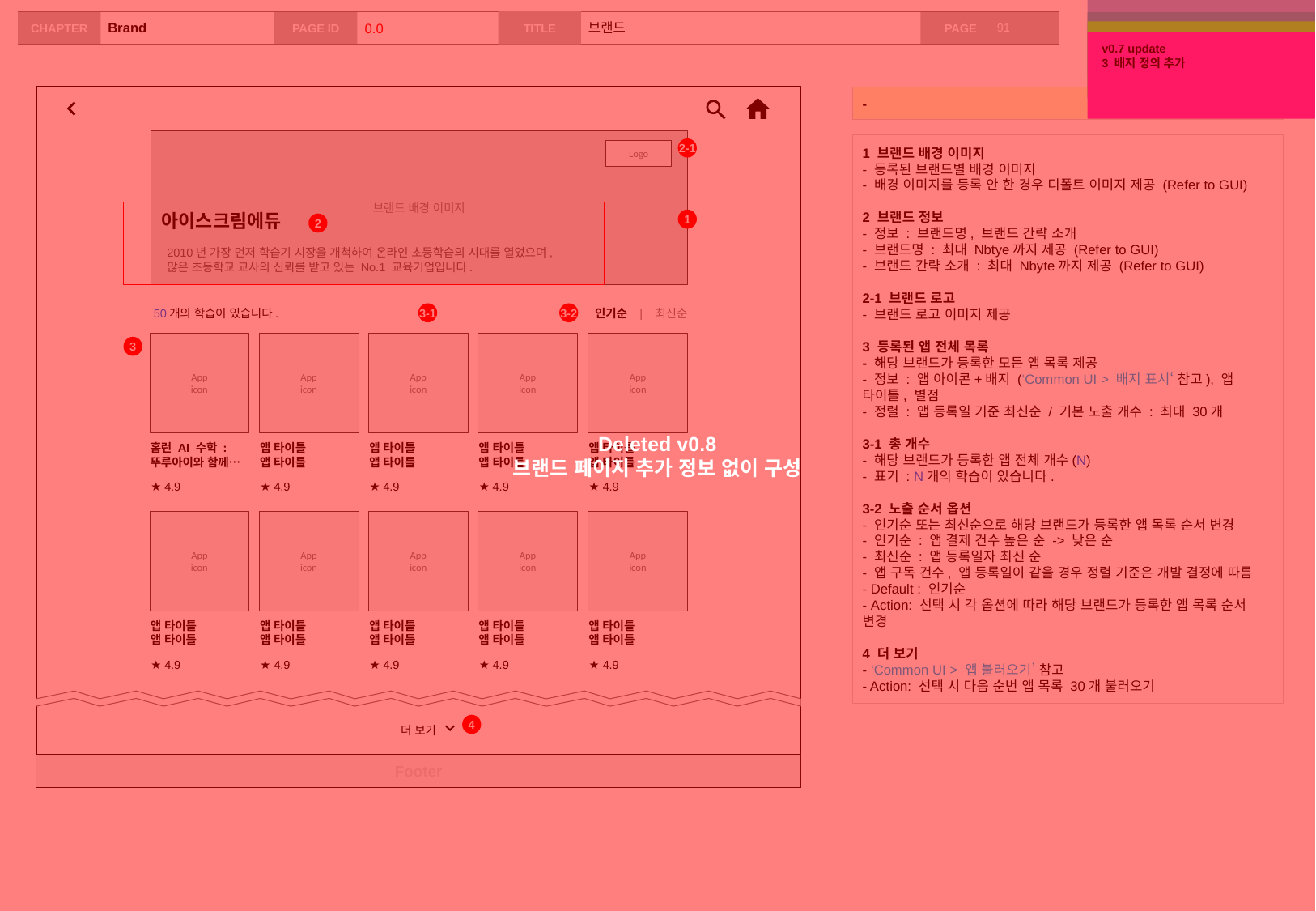

v0.2 update
화면 구성 수정
Deleted v0.8
브랜드 페이지 추가 정보 없이 구성
v0.3 update
1 브랜드 배경 디폴트 이미지 정의 추가
# Brand
0.0
브랜드
v0.5 update
3-1 총 개수 및 3-2 노출 순서 옵션 추가 / 3-1 총 개수 표기 수정
v0.7 update
3 배지 정의 추가

-

브랜드 배경 이미지
1 브랜드 배경 이미지
- 등록된 브랜드별 배경 이미지
- 배경 이미지를 등록 안 한 경우 디폴트 이미지 제공 (Refer to GUI)

2 브랜드 정보
- 정보 : 브랜드명, 브랜드 간략 소개
- 브랜드명 : 최대 Nbtye까지 제공 (Refer to GUI)
- 브랜드 간략 소개 : 최대 Nbyte까지 제공 (Refer to GUI)

2-1 브랜드 로고
- 브랜드 로고 이미지 제공
3 등록된 앱 전체 목록
- 해당 브랜드가 등록한 모든 앱 목록 제공
- 정보 : 앱 아이콘+배지 (‘Common UI > 배지 표시‘ 참고), 앱 타이틀, 별점
- 정렬 : 앱 등록일 기준 최신순 / 기본 노출 개수 : 최대 30개

3-1 총 개수
- 해당 브랜드가 등록한 앱 전체 개수(N)
- 표기 : N개의 학습이 있습니다.
3-2 노출 순서 옵션
- 인기순 또는 최신순으로 해당 브랜드가 등록한 앱 목록 순서 변경
- 인기순 : 앱 결제 건수 높은 순 -> 낮은 순
- 최신순 : 앱 등록일자 최신 순
- 앱 구독 건수, 앱 등록일이 같을 경우 정렬 기준은 개발 결정에 따름
- Default : 인기순
- Action: 선택 시 각 옵션에 따라 해당 브랜드가 등록한 앱 목록 순서 변경

4 더 보기
- ‘Common UI > 앱 불러오기’ 참고
- Action: 선택 시 다음 순번 앱 목록 30개 불러오기
2-1
Logo

1
아이스크림에듀
2
2010년 가장 먼저 학습기 시장을 개척하여 온라인 초등학습의 시대를 열었으며, 많은 초등학교 교사의 신뢰를 받고 있는 No.1 교육기업입니다.
3-1
3-2
50개의 학습이 있습니다.
인기순   |   최신순
App
icon
홈런 AI 수학 :
뚜루아이와 함께…
★ 4.9
App
icon
앱 타이틀
앱 타이틀
★ 4.9
App
icon
앱 타이틀
앱 타이틀
★ 4.9
App
icon
앱 타이틀
앱 타이틀
★ 4.9
App
icon
앱 타이틀
앱 타이틀
★ 4.9
App
icon
앱 타이틀
앱 타이틀
★ 4.9
App
icon
앱 타이틀
앱 타이틀
★ 4.9
App
icon
앱 타이틀
앱 타이틀
★ 4.9
App
icon
앱 타이틀
앱 타이틀
★ 4.9
App
icon
앱 타이틀
앱 타이틀
★ 4.9
3

더 보기

4
Footer